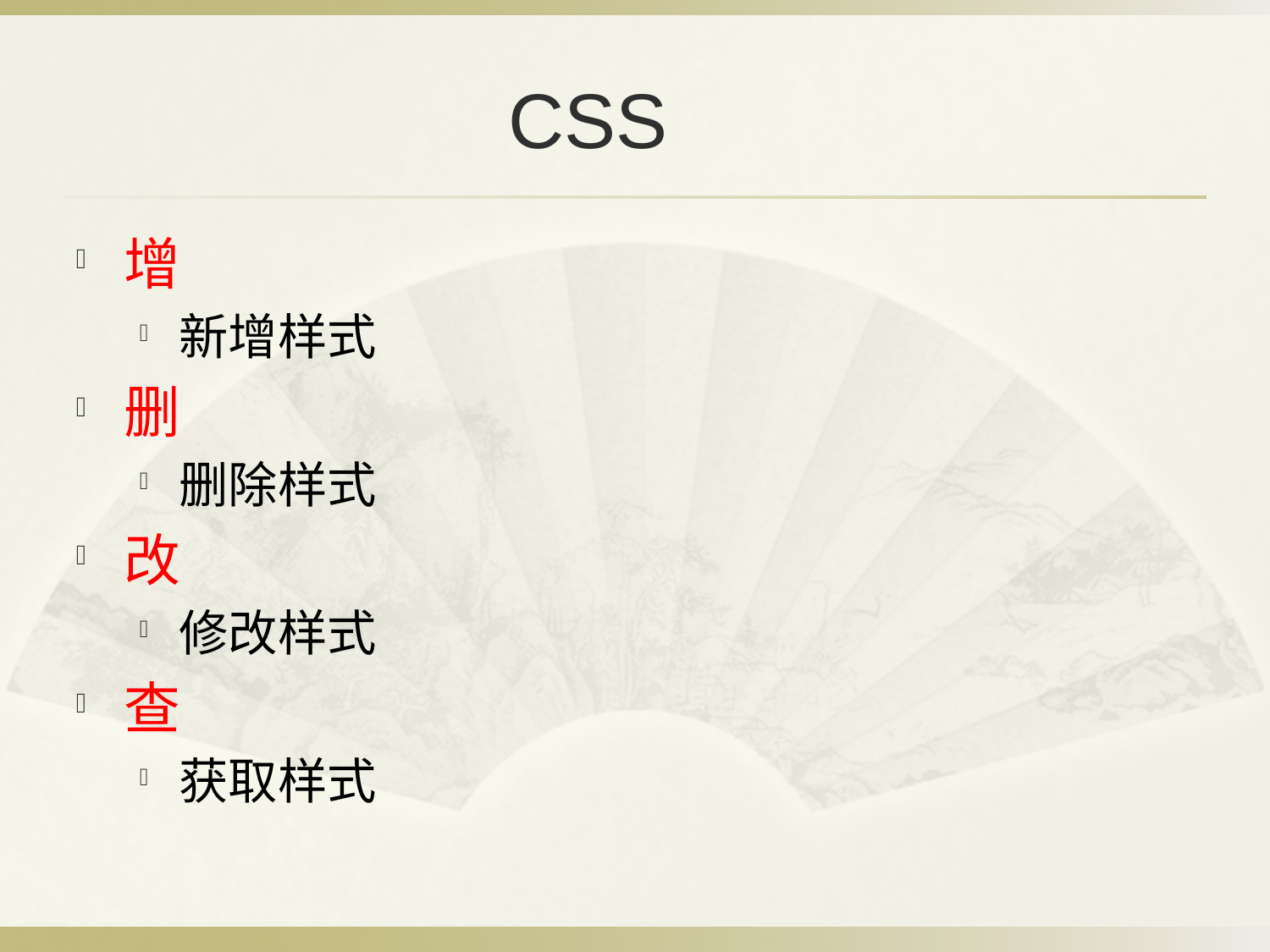

# CSS
增
新增样式
删
删除样式
改
修改样式
查
获取样式